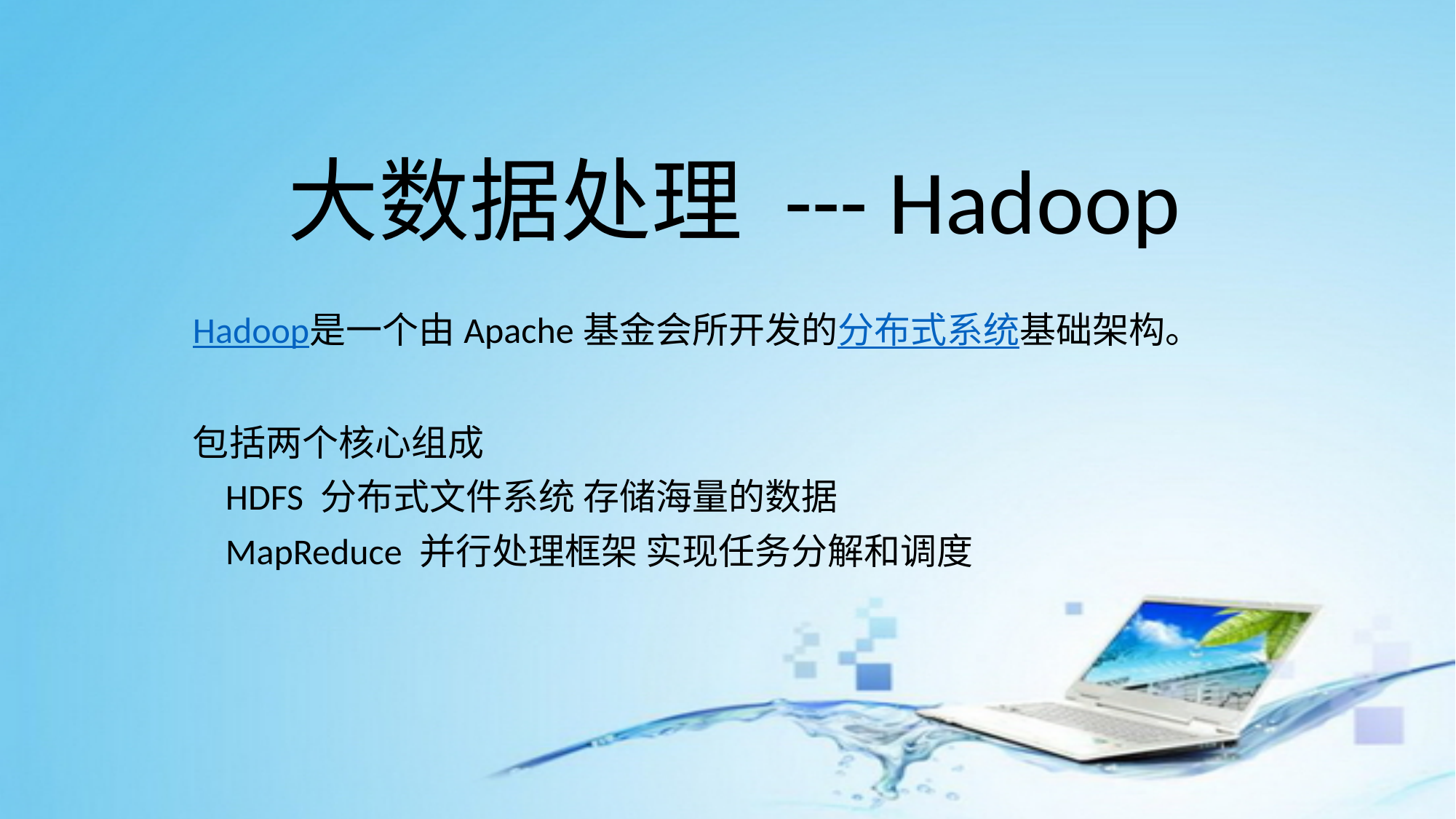

# 大数据处理 --- Hadoop
Hadoop是一个由Apache基金会所开发的分布式系统基础架构。

包括两个核心组成
    HDFS 分布式文件系统 存储海量的数据
    MapReduce 并行处理框架 实现任务分解和调度